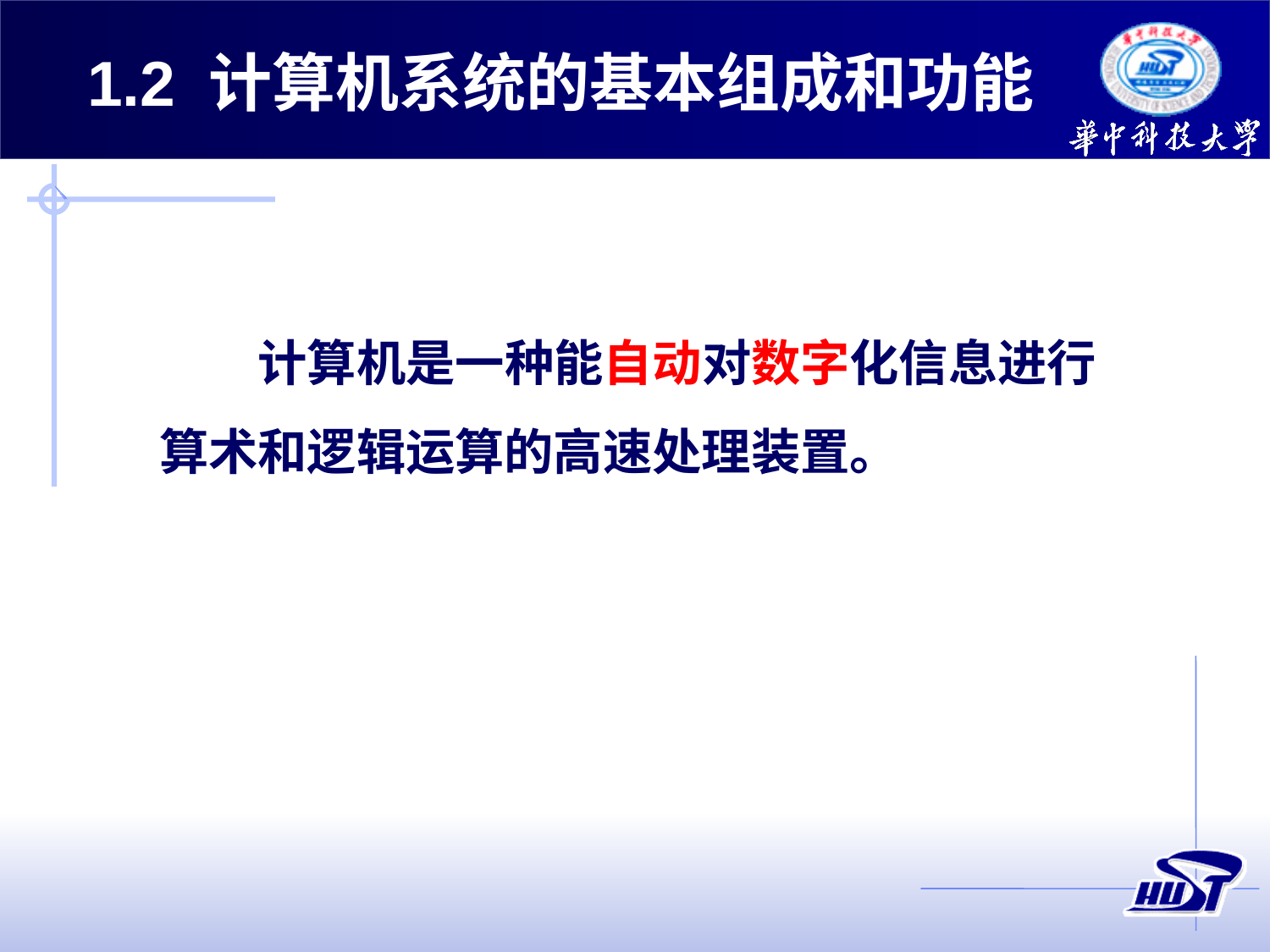

1.2 计算机系统的基本组成和功能
计算机是一种能自动对数字化信息进行算术和逻辑运算的高速处理装置。